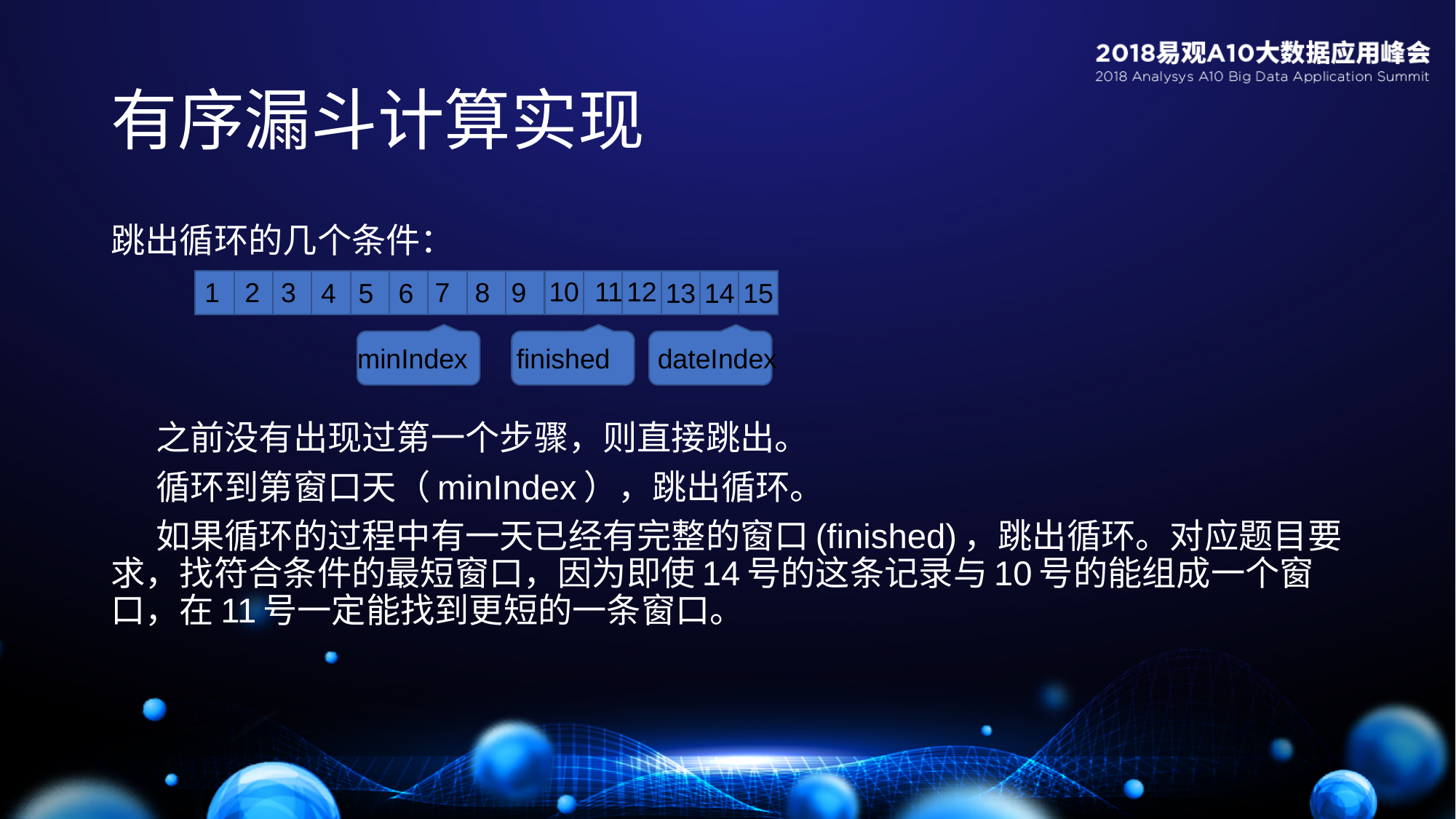

# 有序漏斗计算实现
跳出循环的几个条件：

     之前没有出现过第一个步骤，则直接跳出。
     循环到第窗口天（minIndex），跳出循环。
     如果循环的过程中有一天已经有完整的窗口(finished)，跳出循环。对应题目要求，找符合条件的最短窗口，因为即使14号的这条记录与10号的能组成一个窗口，在11号一定能找到更短的一条窗口。

10
11
12
1
7
9
2
3
8
4
5
13
6
14
15

minIndex
finished
dateIndex